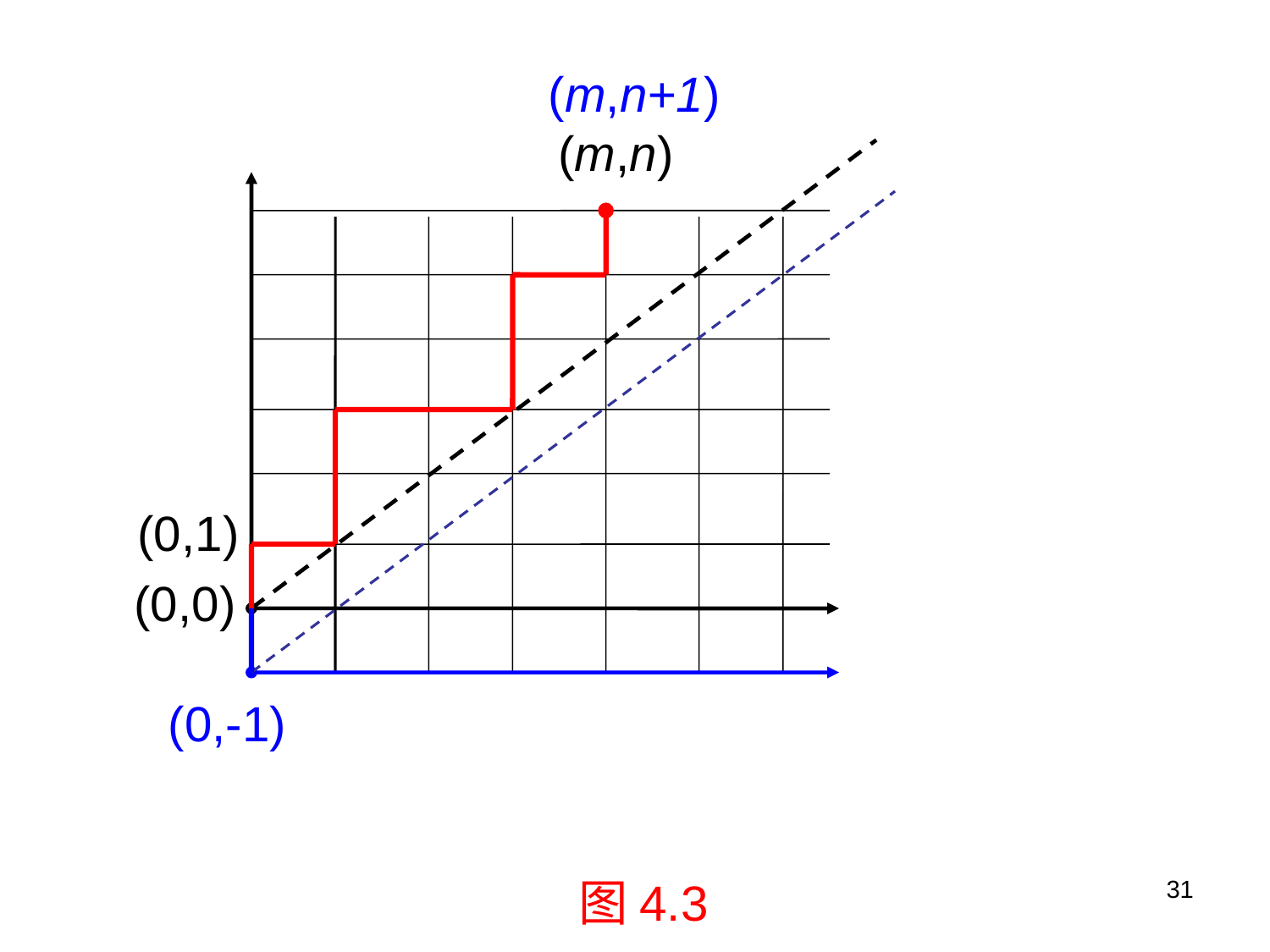

(m,n+1)

(m,n)
(0,1)
(0,0)
(0,-1)
图4.3
31